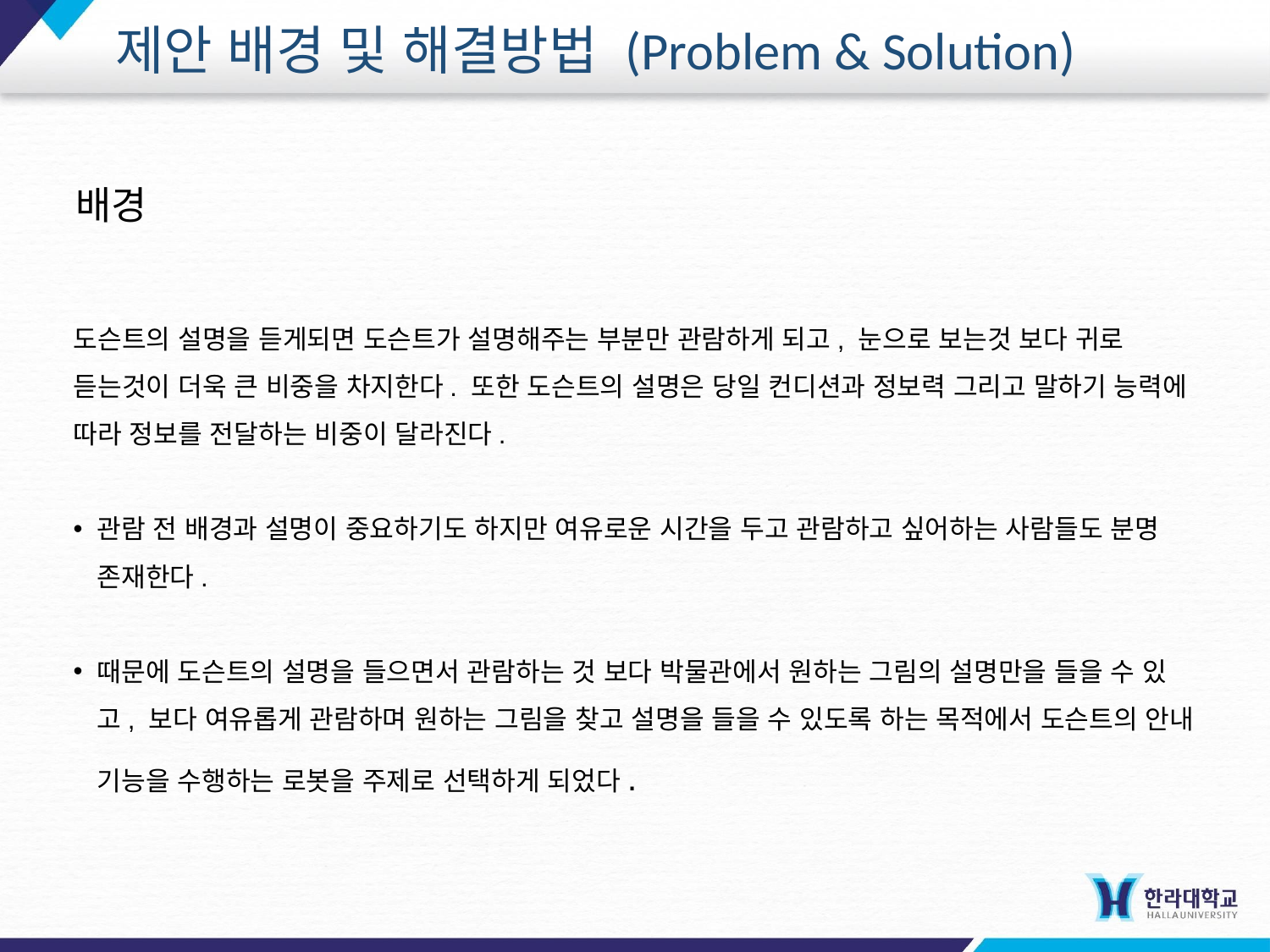

# 제안 배경 및 해결방법 (Problem & Solution)
배경
도슨트의 설명을 듣게되면 도슨트가 설명해주는 부분만 관람하게 되고, 눈으로 보는것 보다 귀로 듣는것이 더욱 큰 비중을 차지한다. 또한 도슨트의 설명은 당일 컨디션과 정보력 그리고 말하기 능력에 따라 정보를 전달하는 비중이 달라진다.

관람 전 배경과 설명이 중요하기도 하지만 여유로운 시간을 두고 관람하고 싶어하는 사람들도 분명 존재한다.

때문에 도슨트의 설명을 들으면서 관람하는 것 보다 박물관에서 원하는 그림의 설명만을 들을 수 있고, 보다 여유롭게 관람하며 원하는 그림을 찾고 설명을 들을 수 있도록 하는 목적에서 도슨트의 안내 기능을 수행하는 로봇을 주제로 선택하게 되었다.